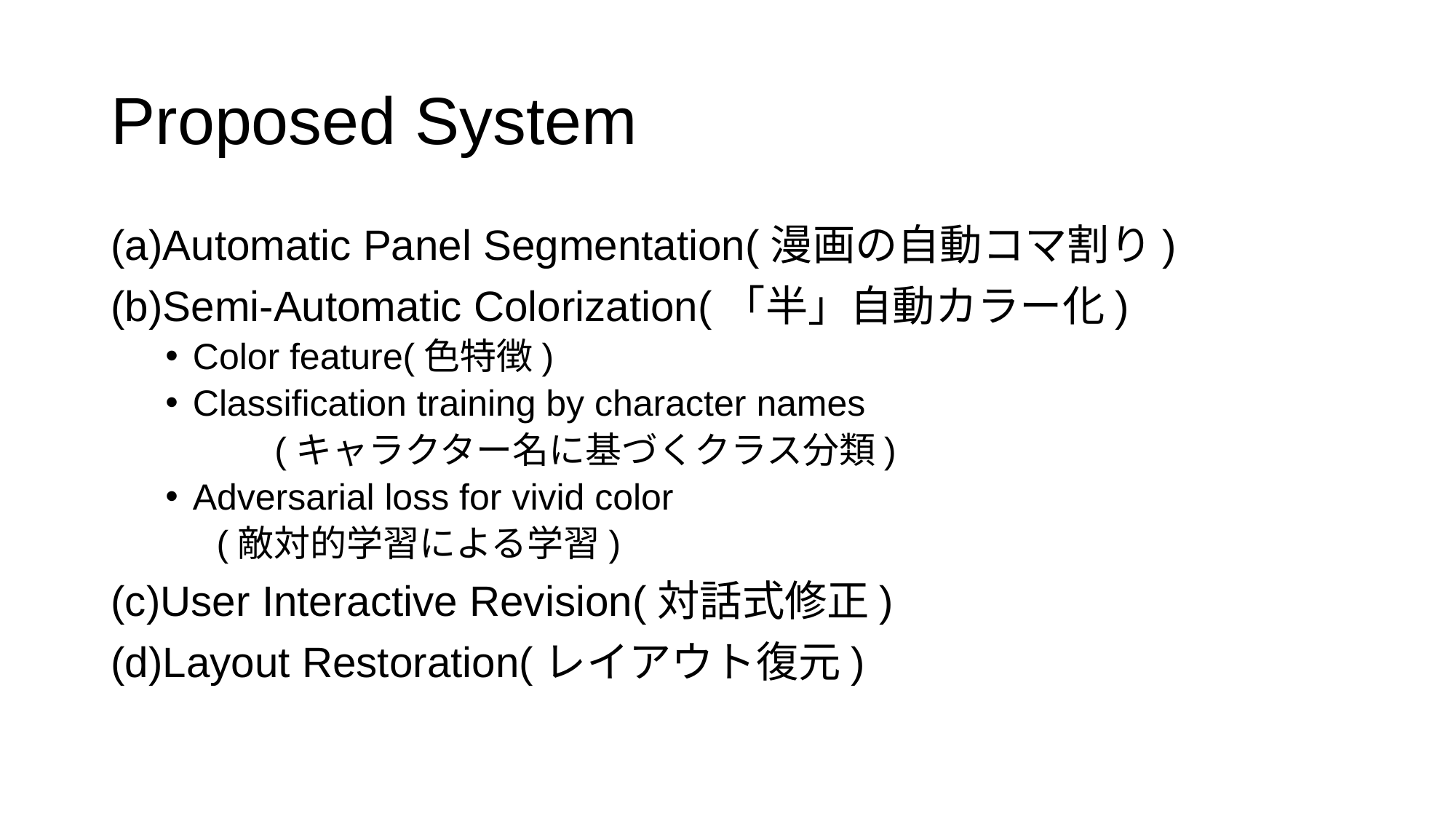

# Proposed System
(a)Automatic Panel Segmentation(漫画の自動コマ割り)
(b)Semi-Automatic Colorization(「半」自動カラー化)
Color feature(色特徴)
Classification training by character names
	(キャラクター名に基づくクラス分類)
Adversarial loss for vivid color
     (敵対的学習による学習)
(c)User Interactive Revision(対話式修正)
(d)Layout Restoration(レイアウト復元)